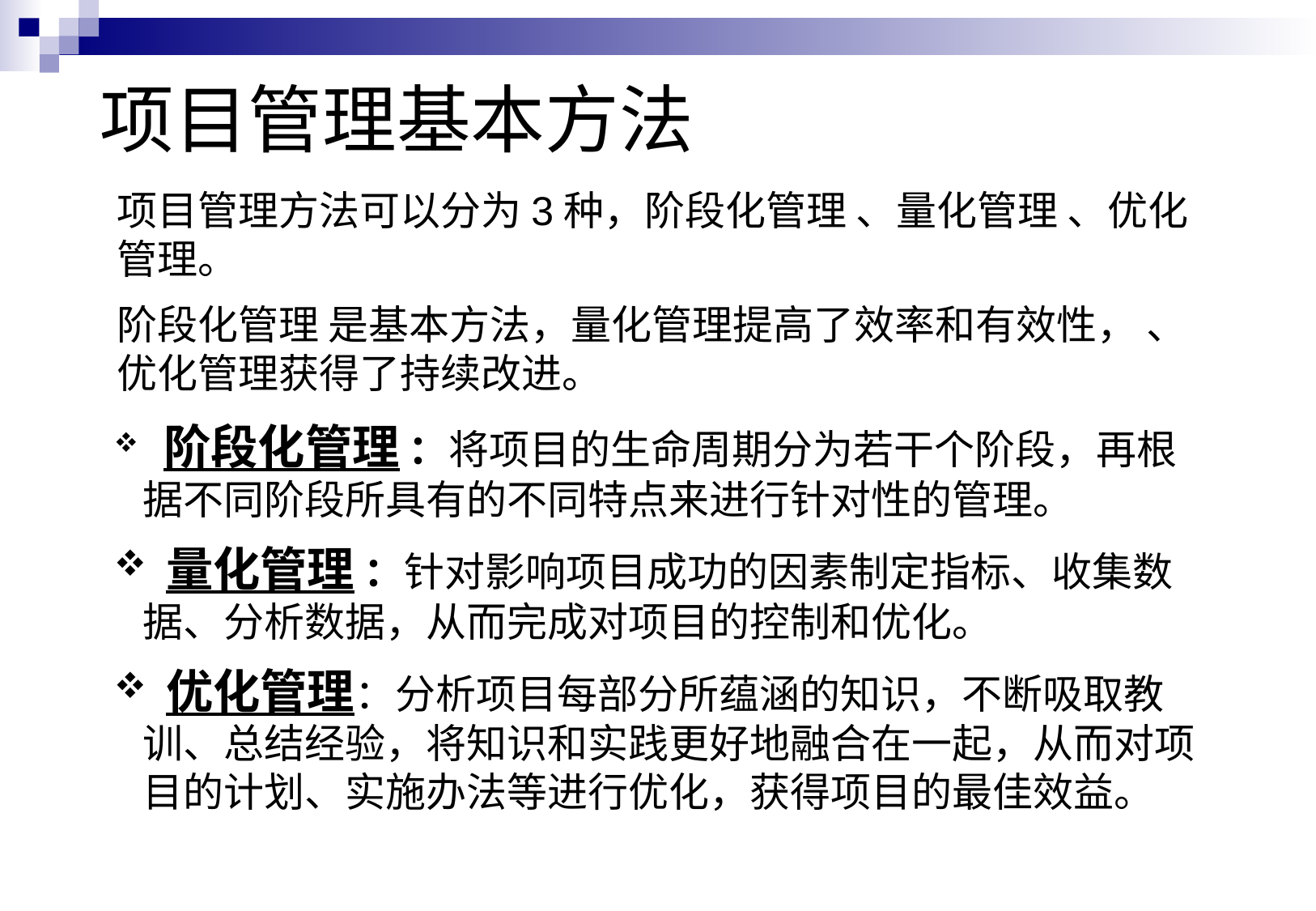

# 项目管理基本方法
项目管理方法可以分为3种，阶段化管理 、量化管理 、优化管理。
阶段化管理 是基本方法，量化管理提高了效率和有效性， 、优化管理获得了持续改进。
  阶段化管理 ：将项目的生命周期分为若干个阶段，再根据不同阶段所具有的不同特点来进行针对性的管理。
 量化管理 ：针对影响项目成功的因素制定指标、收集数据、分析数据，从而完成对项目的控制和优化。
 优化管理：分析项目每部分所蕴涵的知识，不断吸取教训、总结经验，将知识和实践更好地融合在一起，从而对项目的计划、实施办法等进行优化，获得项目的最佳效益。